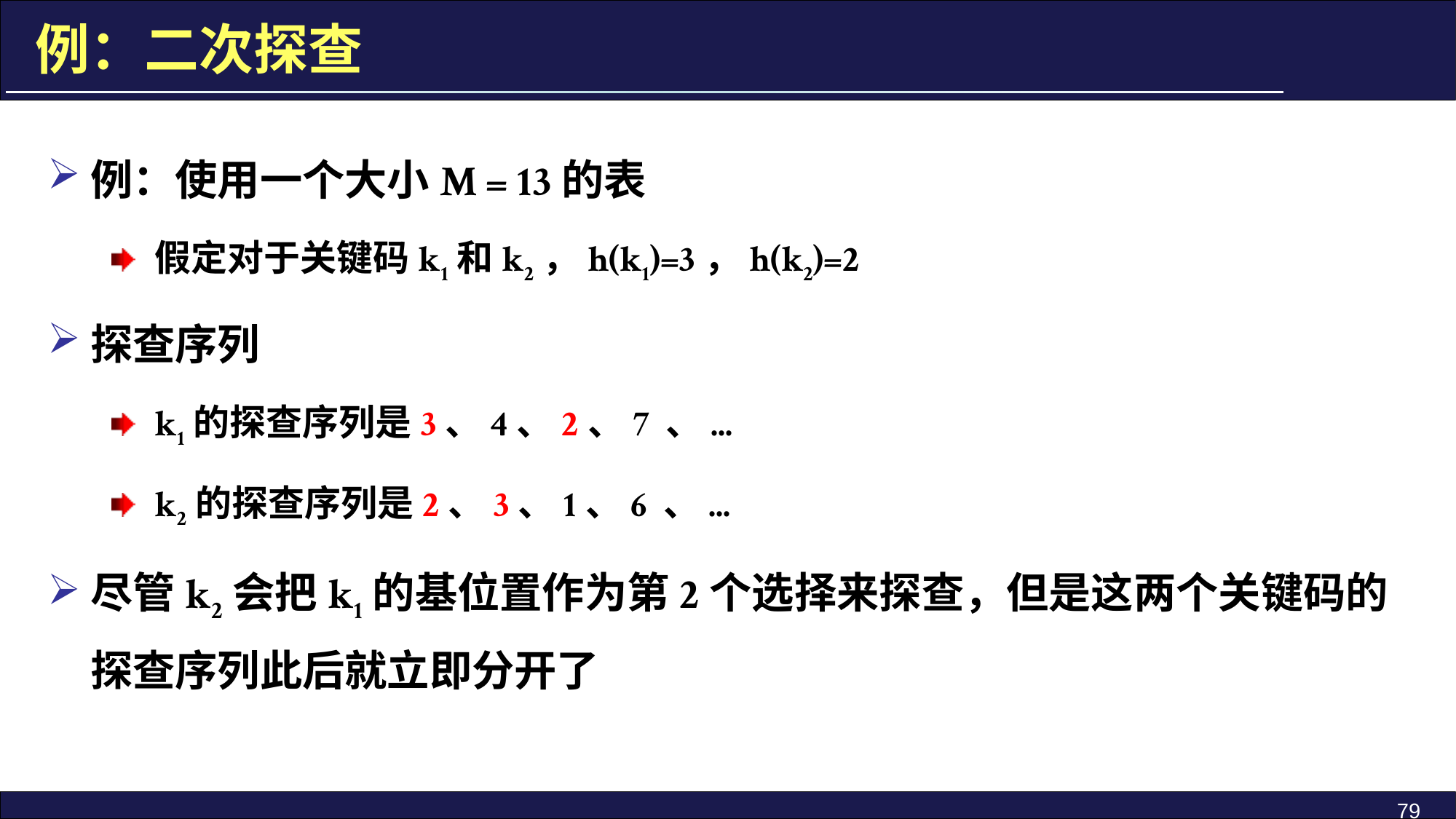

例：二次探查
例：使用一个大小M = 13的表
假定对于关键码k1和k2，h(k1)=3，h(k2)=2
探查序列
k1的探查序列是3、4、2、7 、...
k2的探查序列是2、3、1、6 、...
尽管k2会把k1的基位置作为第2个选择来探查，但是这两个关键码的探查序列此后就立即分开了
79